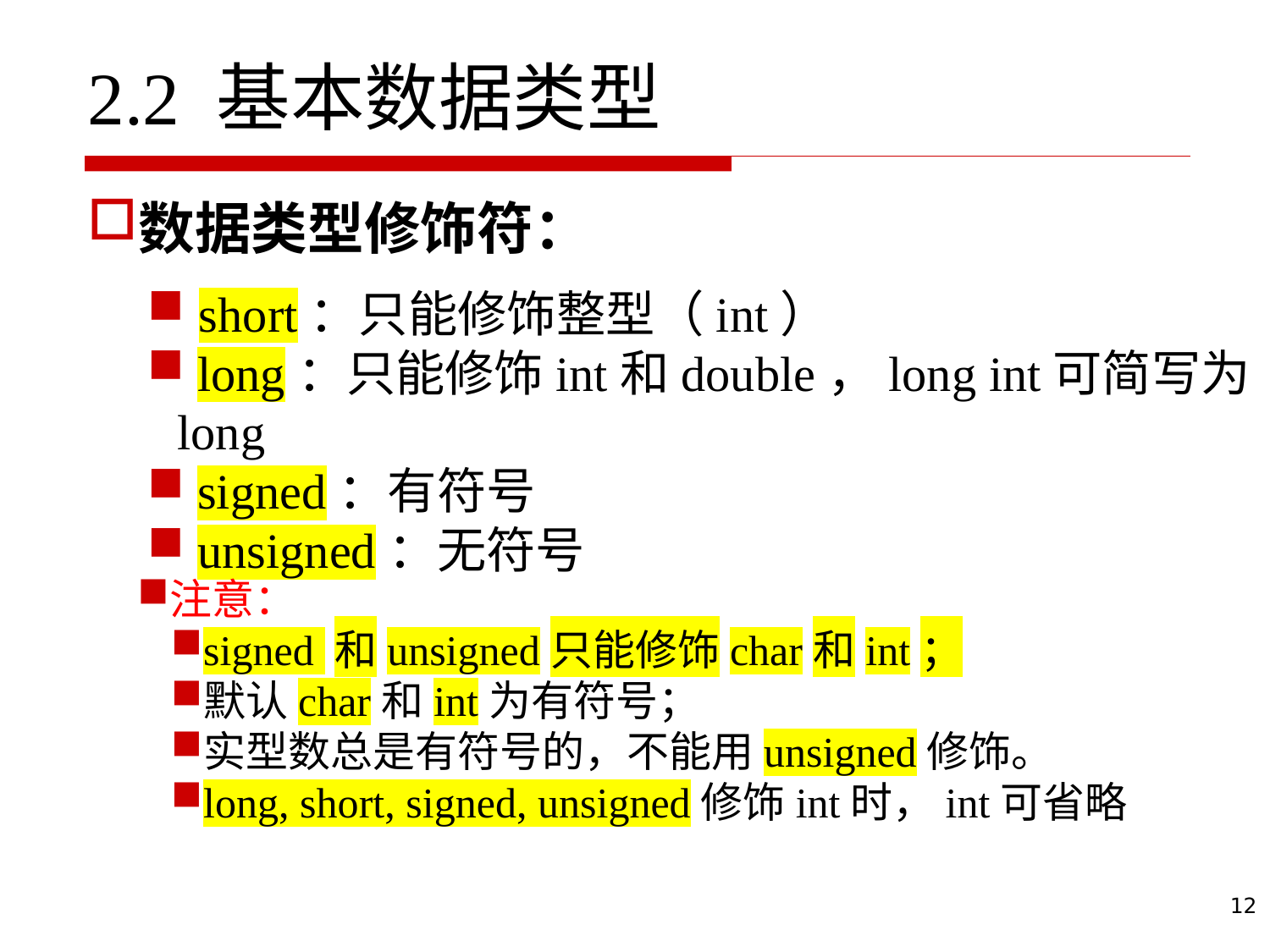

2.2 基本数据类型
数据类型修饰符：
 short：只能修饰整型（int）
 long：只能修饰int和double，long int可简写为long
 signed：有符号
 unsigned：无符号
注意：
signed 和unsigned只能修饰char和int；
默认char和int为有符号；
实型数总是有符号的，不能用unsigned修饰。
long, short, signed, unsigned修饰int时，int可省略
12